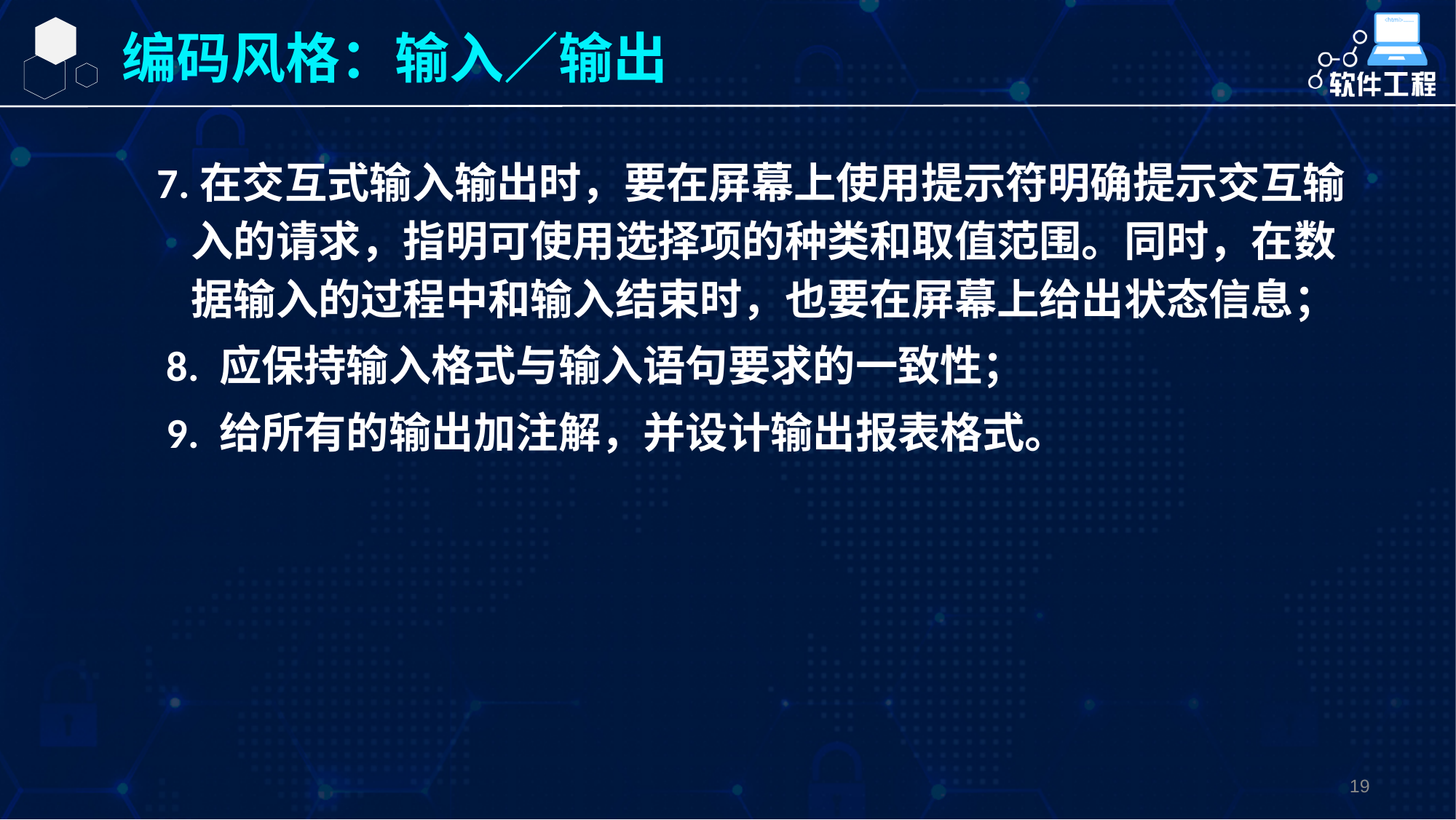

编码风格：输入／输出
7.在交互式输入输出时，要在屏幕上使用提示符明确提示交互输入的请求，指明可使用选择项的种类和取值范围。同时，在数据输入的过程中和输入结束时，也要在屏幕上给出状态信息；
 8. 应保持输入格式与输入语句要求的一致性；
 9. 给所有的输出加注解，并设计输出报表格式。

19